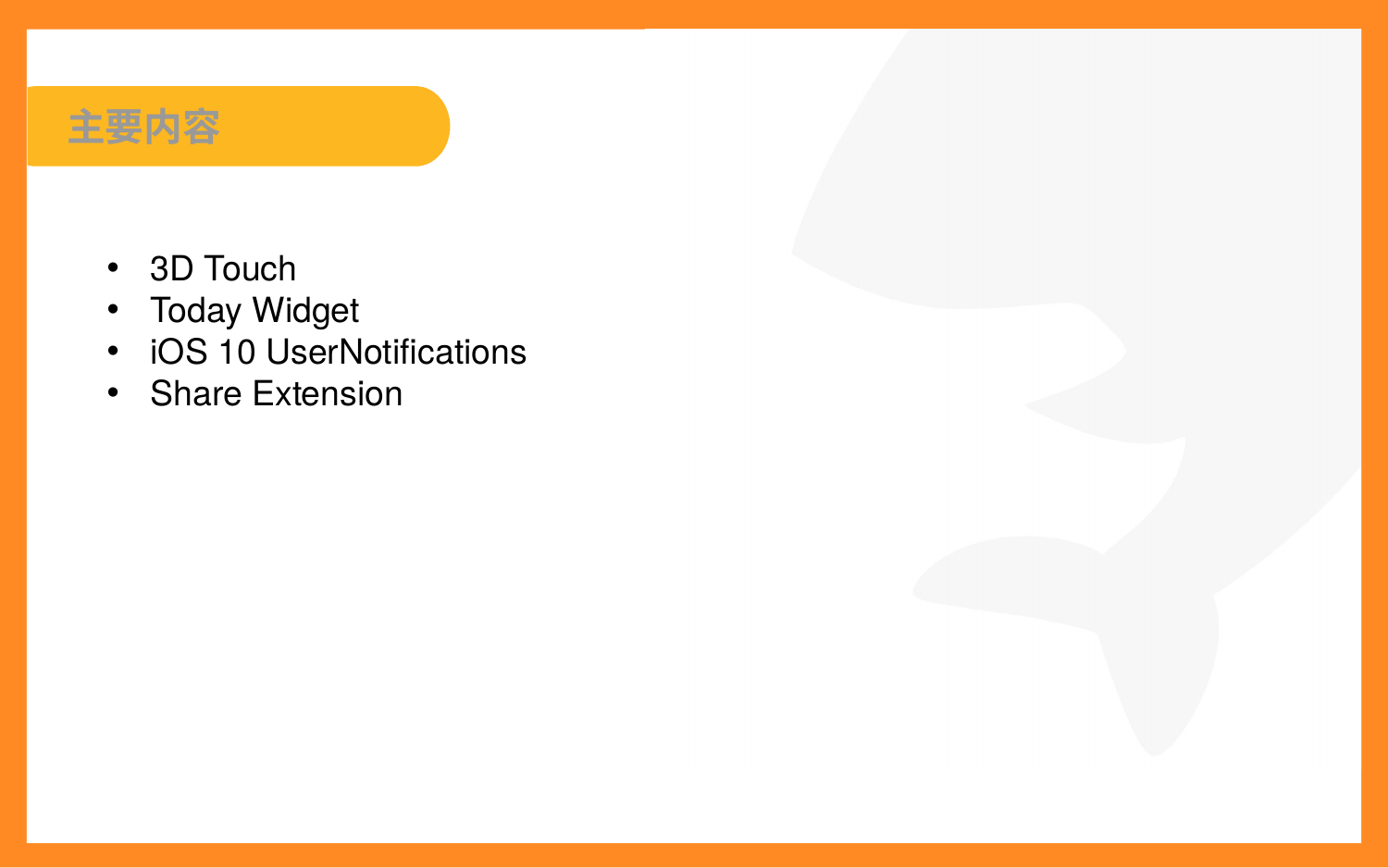

主要内容
3D Touch
Today Widget
iOS 10 UserNotifications
Share Extension